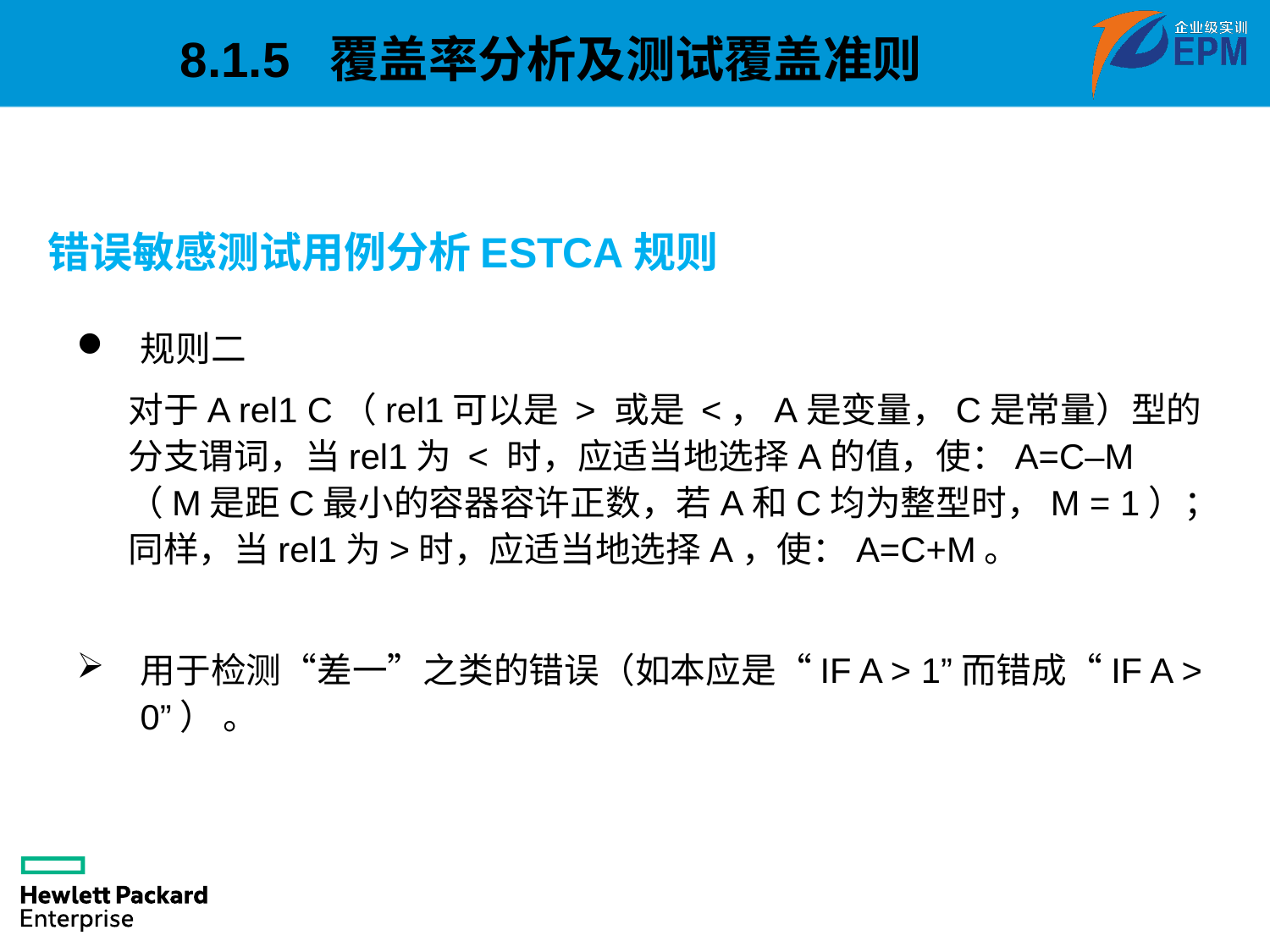

8.1.5  覆盖率分析及测试覆盖准则
错误敏感测试用例分析ESTCA规则

规则二
对于A rel1 C（rel1可以是 > 或是 <，A是变量，C是常量）型的分支谓词，当rel1为 < 时，应适当地选择A的值，使：A=C–M（M是距C最小的容器容许正数，若A和C均为整型时，M = 1）；同样，当rel1为>时，应适当地选择A，使：A=C+M。

用于检测“差一”之类的错误（如本应是“IF A > 1”而错成“IF A > 0”） 。